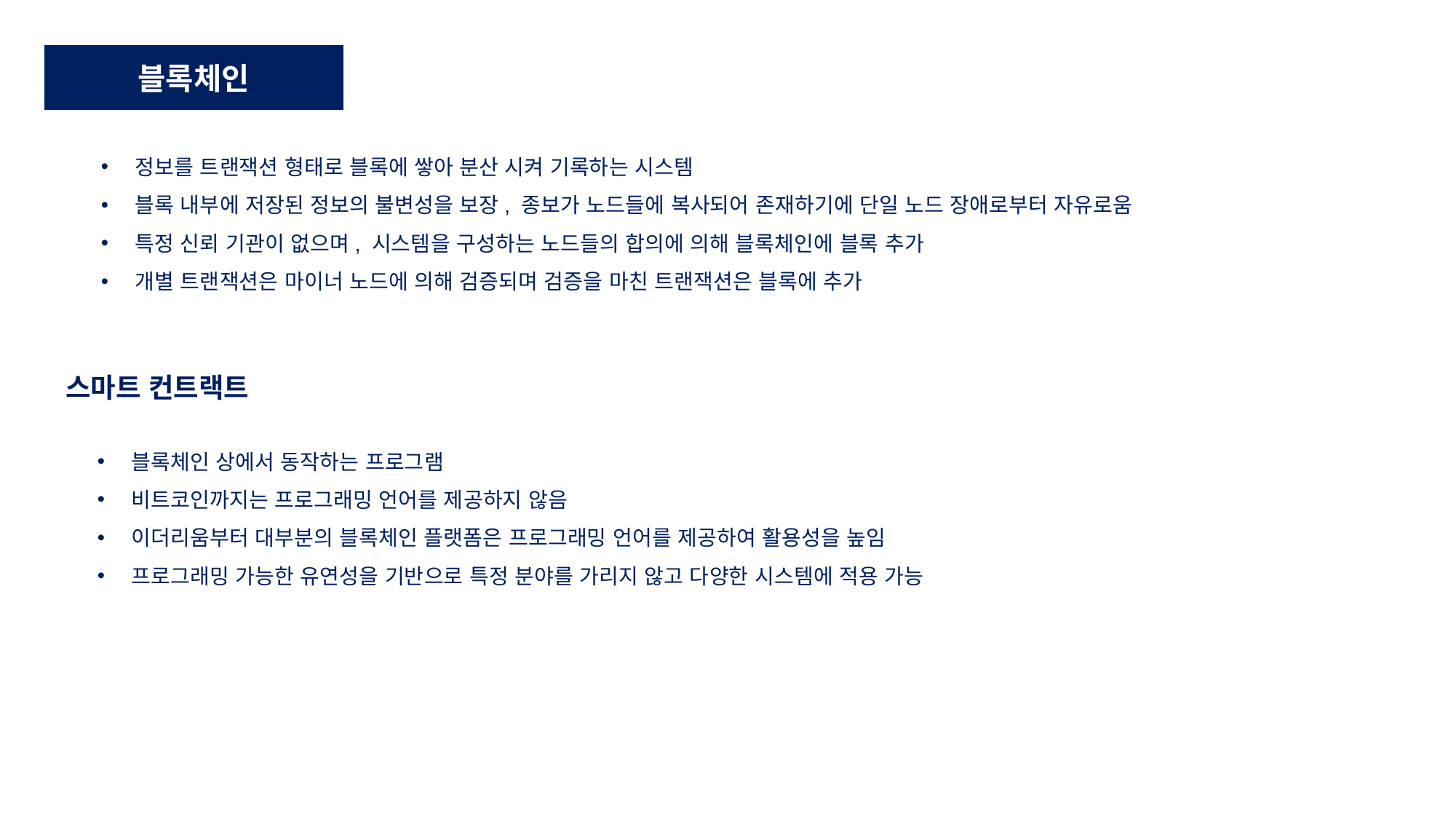

블록체인
정보를 트랜잭션 형태로 블록에 쌓아 분산 시켜 기록하는 시스템
블록 내부에 저장된 정보의 불변성을 보장, 종보가 노드들에 복사되어 존재하기에 단일 노드 장애로부터 자유로움
특정 신뢰 기관이 없으며, 시스템을 구성하는 노드들의 합의에 의해 블록체인에 블록 추가
개별 트랜잭션은 마이너 노드에 의해 검증되며 검증을 마친 트랜잭션은 블록에 추가
스마트 컨트랙트
블록체인 상에서 동작하는 프로그램
비트코인까지는 프로그래밍 언어를 제공하지 않음
이더리움부터 대부분의 블록체인 플랫폼은 프로그래밍 언어를 제공하여 활용성을 높임
프로그래밍 가능한 유연성을 기반으로 특정 분야를 가리지 않고 다양한 시스템에 적용 가능